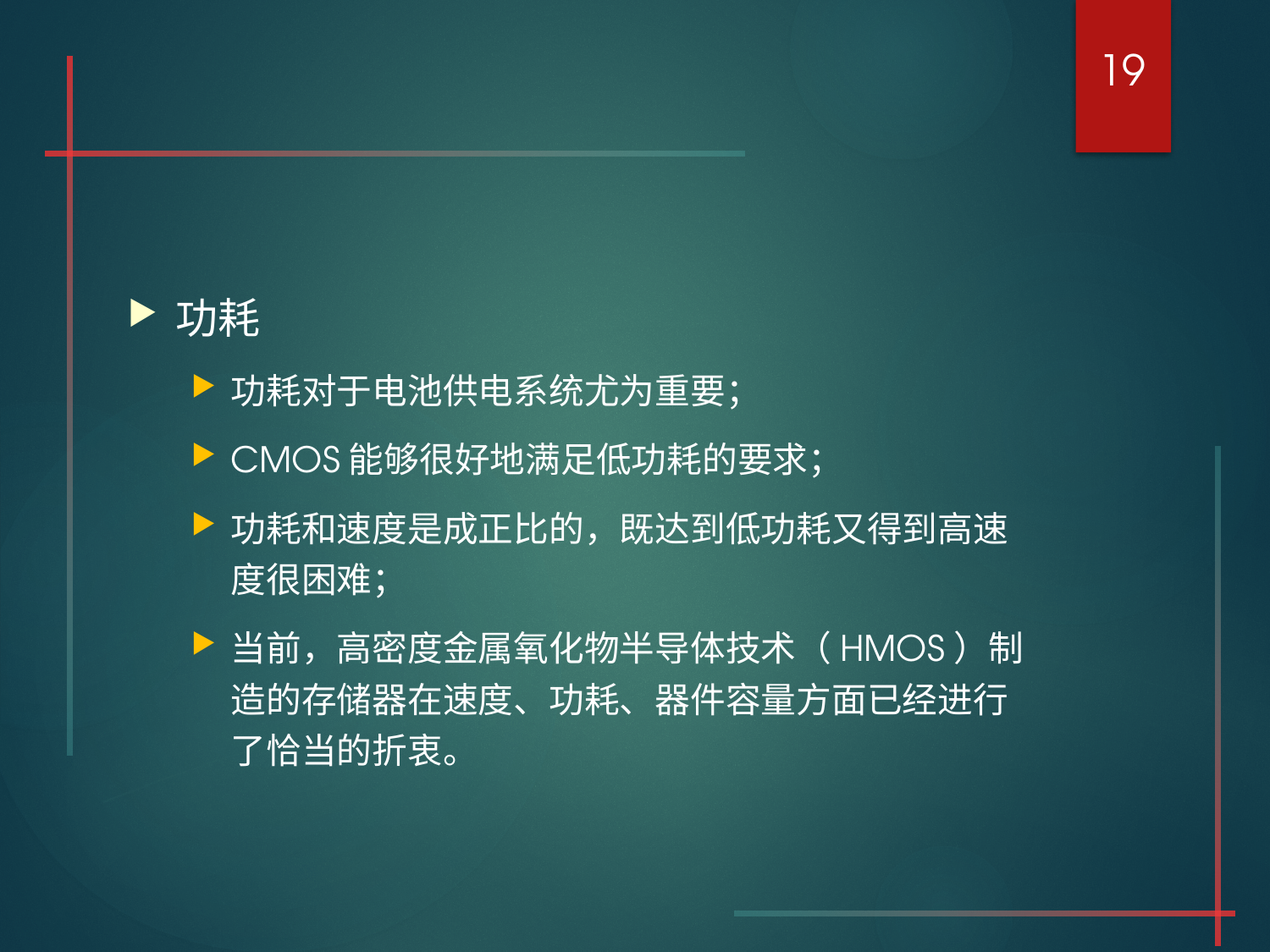

19
#
功耗
功耗对于电池供电系统尤为重要；
CMOS能够很好地满足低功耗的要求；
功耗和速度是成正比的，既达到低功耗又得到高速度很困难；
当前，高密度金属氧化物半导体技术（HMOS）制造的存储器在速度、功耗、器件容量方面已经进行了恰当的折衷。